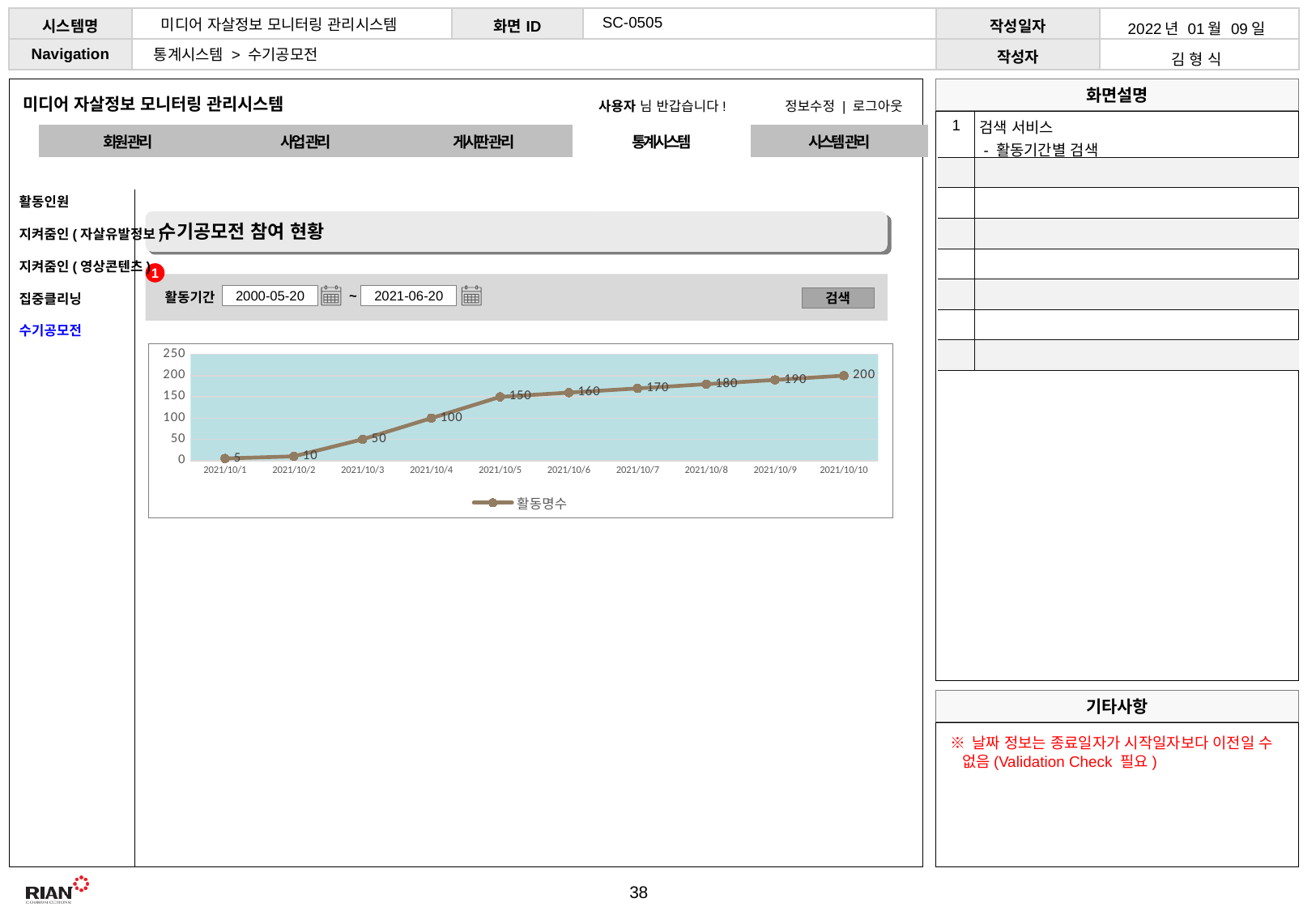

SC-0505
미디어 자살정보 모니터링 관리시스템
| 2022년 01월 09일 |
| --- |
| 김 형 식 |
통계시스템 > 수기공모전
미디어 자살정보 모니터링 관리시스템
사용자 님 반갑습니다!
정보수정 | 로그아웃
| 1 | 검색 서비스 - 활동기간별 검색 |
| --- | --- |
|  |  |
|  |  |
|  |  |
|  |  |
|  |  |
|  |  |
|  |  |
| 회원 관리 | 사업 관리 | 게시판 관리 | 통계시스템 | 시스템 관리 |
| --- | --- | --- | --- | --- |
 활동인원
 지켜줌인(자살유발정보)
 지켜줌인(영상콘텐츠)
 집중클리닝
 수기공모전
수기공모전 참여 현황
1

활동기간
2000-05-20

~
2021-06-20

검색

### Chart

| Category | 활동명수 |
|---|---|
| 44470 | 5.0 |
| 44471 | 10.0 |
| 44472 | 50.0 |
| 44473 | 100.0 |
| 44474 | 150.0 |
| 44475 | 160.0 |
| 44476 | 170.0 |
| 44477 | 180.0 |
| 44478 | 190.0 |
| 44479 | 200.0 |
※ 날짜 정보는 종료일자가 시작일자보다 이전일 수 없음(Validation Check 필요)